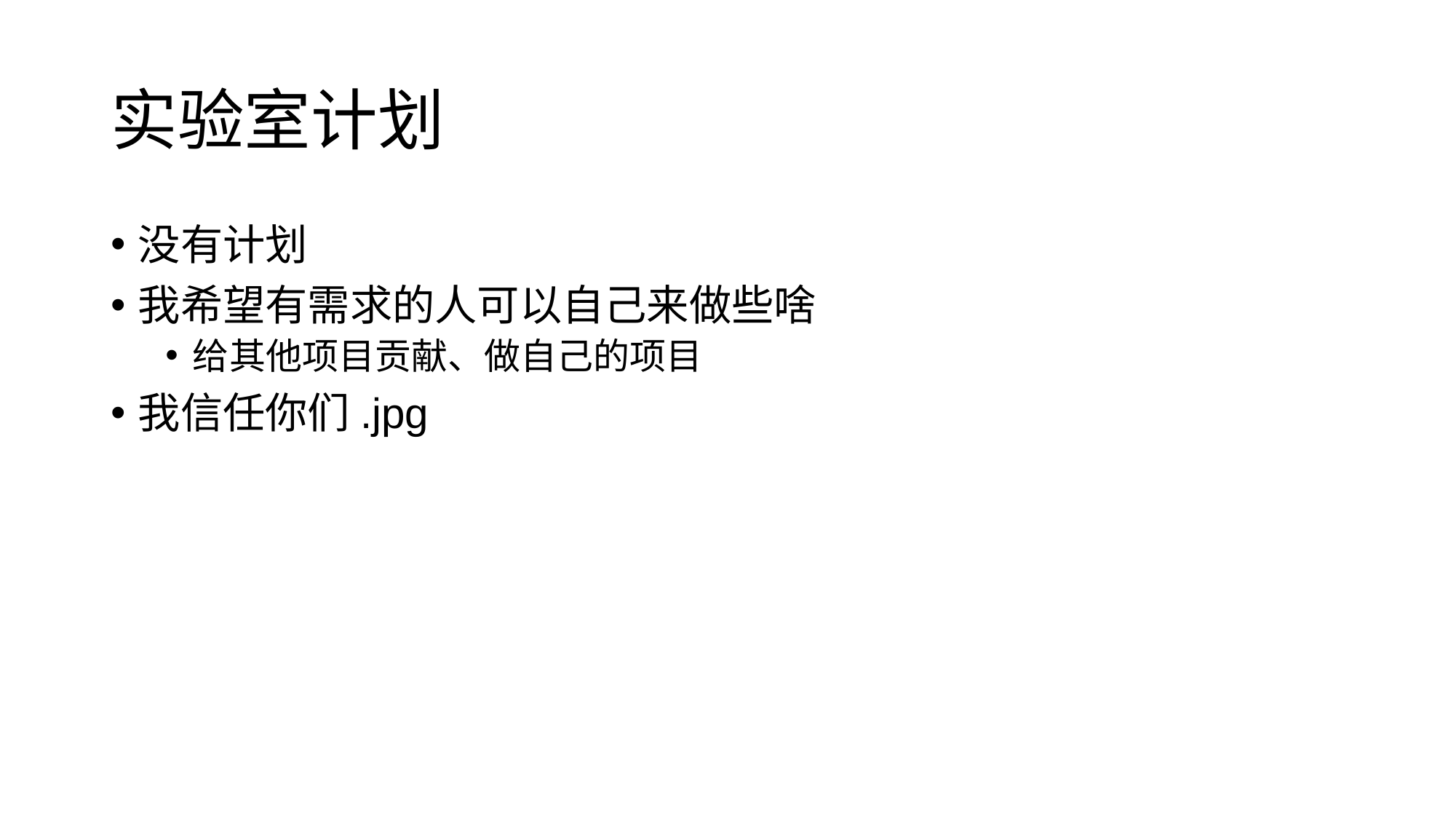

# 实验室计划
没有计划
我希望有需求的人可以自己来做些啥
给其他项目贡献、做自己的项目
我信任你们.jpg